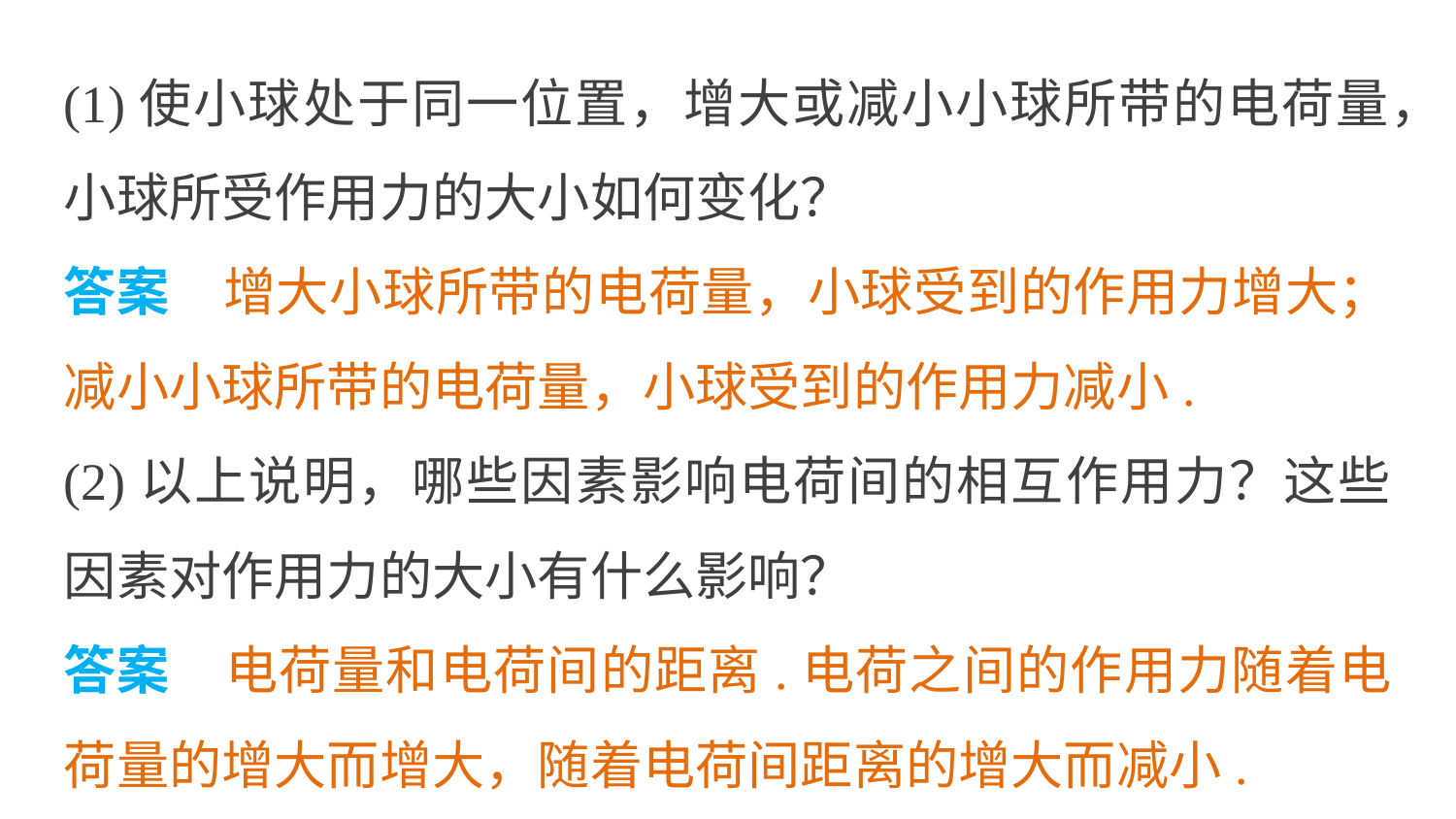

(1)使小球处于同一位置，增大或减小小球所带的电荷量，小球所受作用力的大小如何变化？
答案　增大小球所带的电荷量，小球受到的作用力增大；减小小球所带的电荷量，小球受到的作用力减小.
(2)以上说明，哪些因素影响电荷间的相互作用力？这些因素对作用力的大小有什么影响？
答案　电荷量和电荷间的距离.电荷之间的作用力随着电荷量的增大而增大，随着电荷间距离的增大而减小.